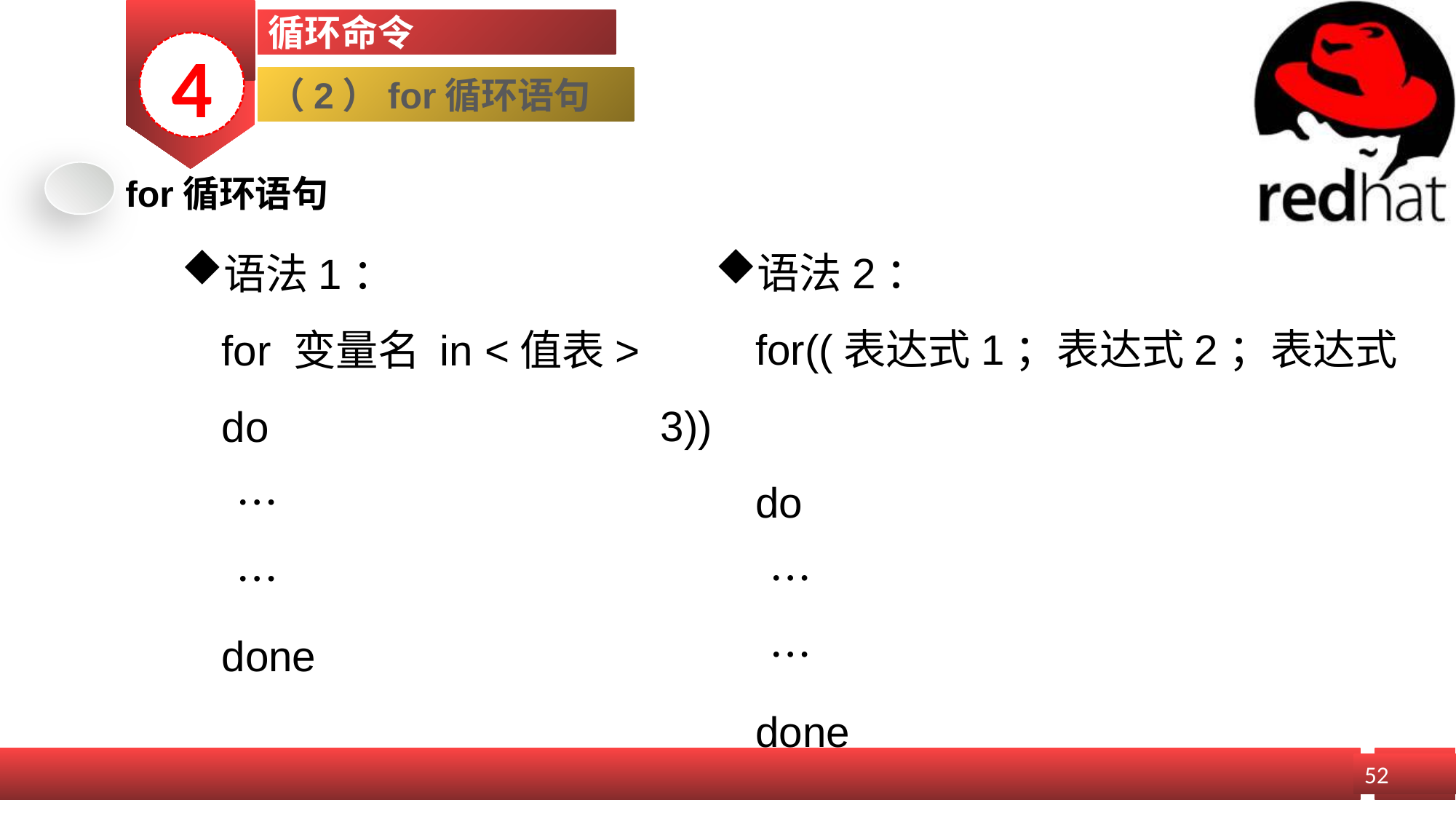

循环命令
4
（2）for循环语句

for循环语句
语法2：
　　for((表达式1；表达式2；表达式3))
　　do
　　	…
　　	…
　　done
语法1：
　　for 变量名 in <值表>
　　do
　　	…
　　	…
　　done